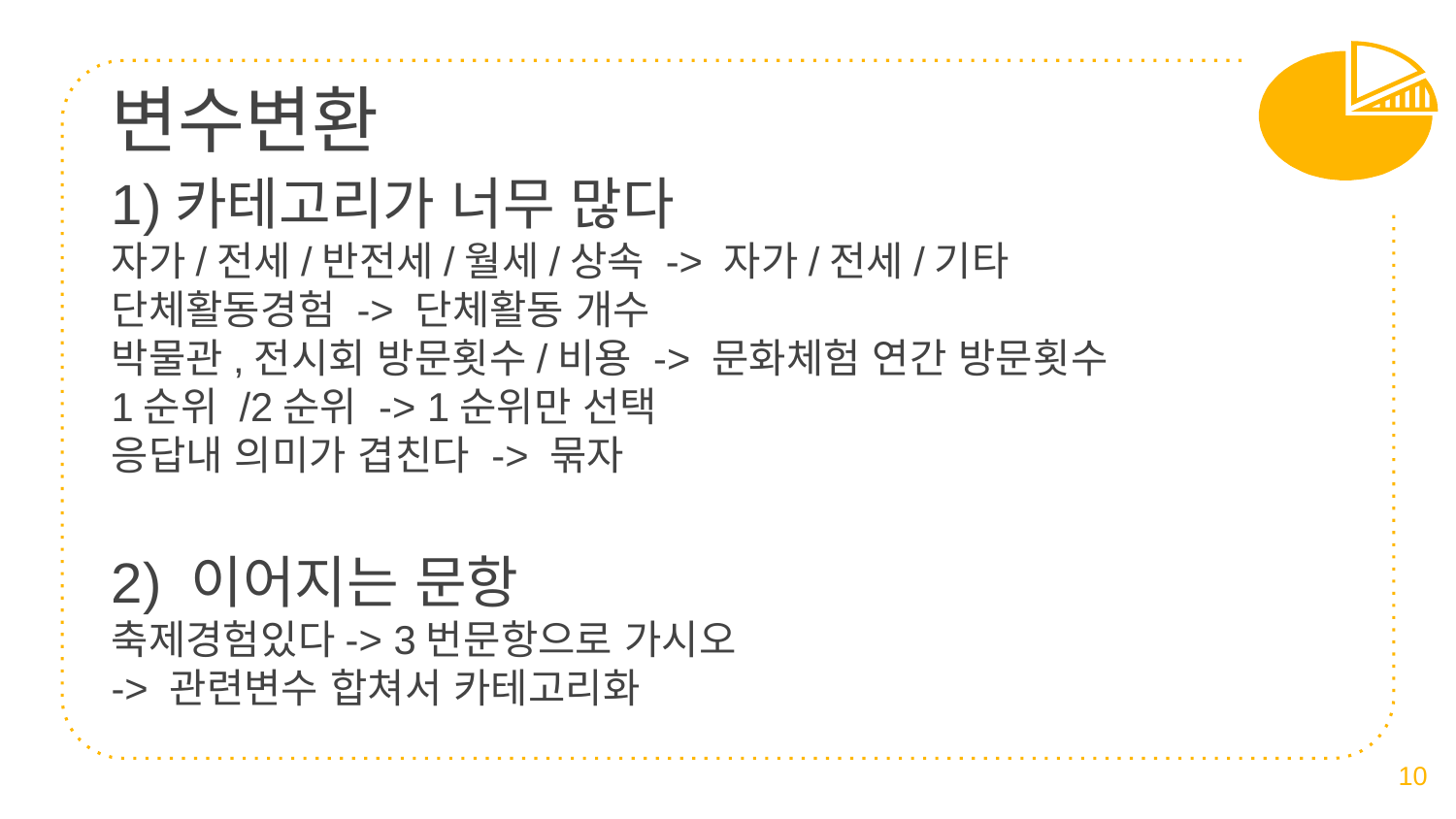

# 변수변환
1)카테고리가 너무 많다
자가/전세/반전세/월세/상속 -> 자가/전세/기타
단체활동경험 -> 단체활동 개수
박물관,전시회 방문횟수/비용 -> 문화체험 연간 방문횟수
1순위 /2순위 -> 1순위만 선택
응답내 의미가 겹친다 -> 묶자

2) 이어지는 문항
축제경험있다-> 3번문항으로 가시오
-> 관련변수 합쳐서 카테고리화

10